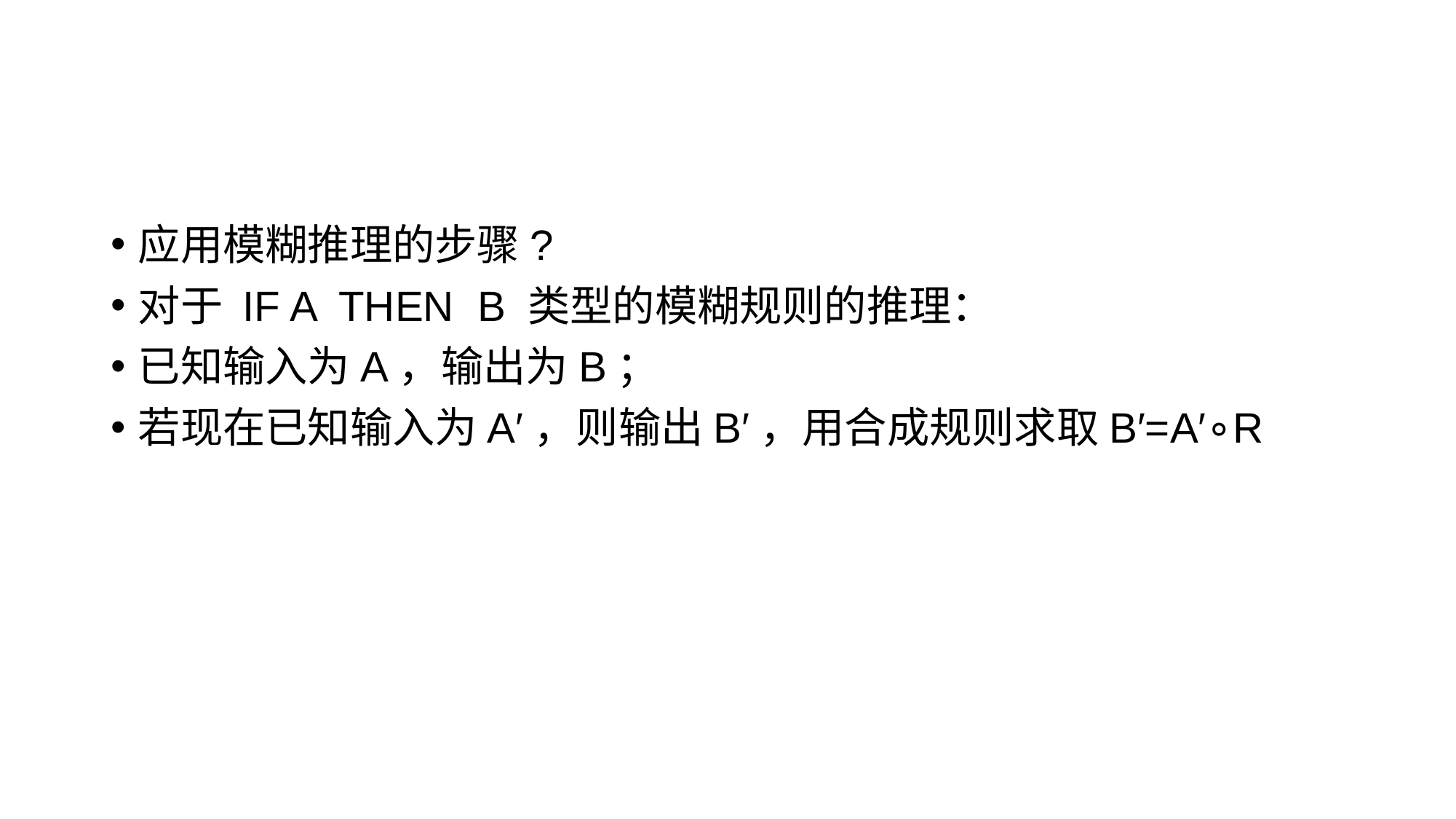

#
应用模糊推理的步骤?
对于 IF A  THEN  B 类型的模糊规则的推理：
已知输入为A，输出为B；
若现在已知输入为A′，则输出B′，用合成规则求取B′=A′∘R